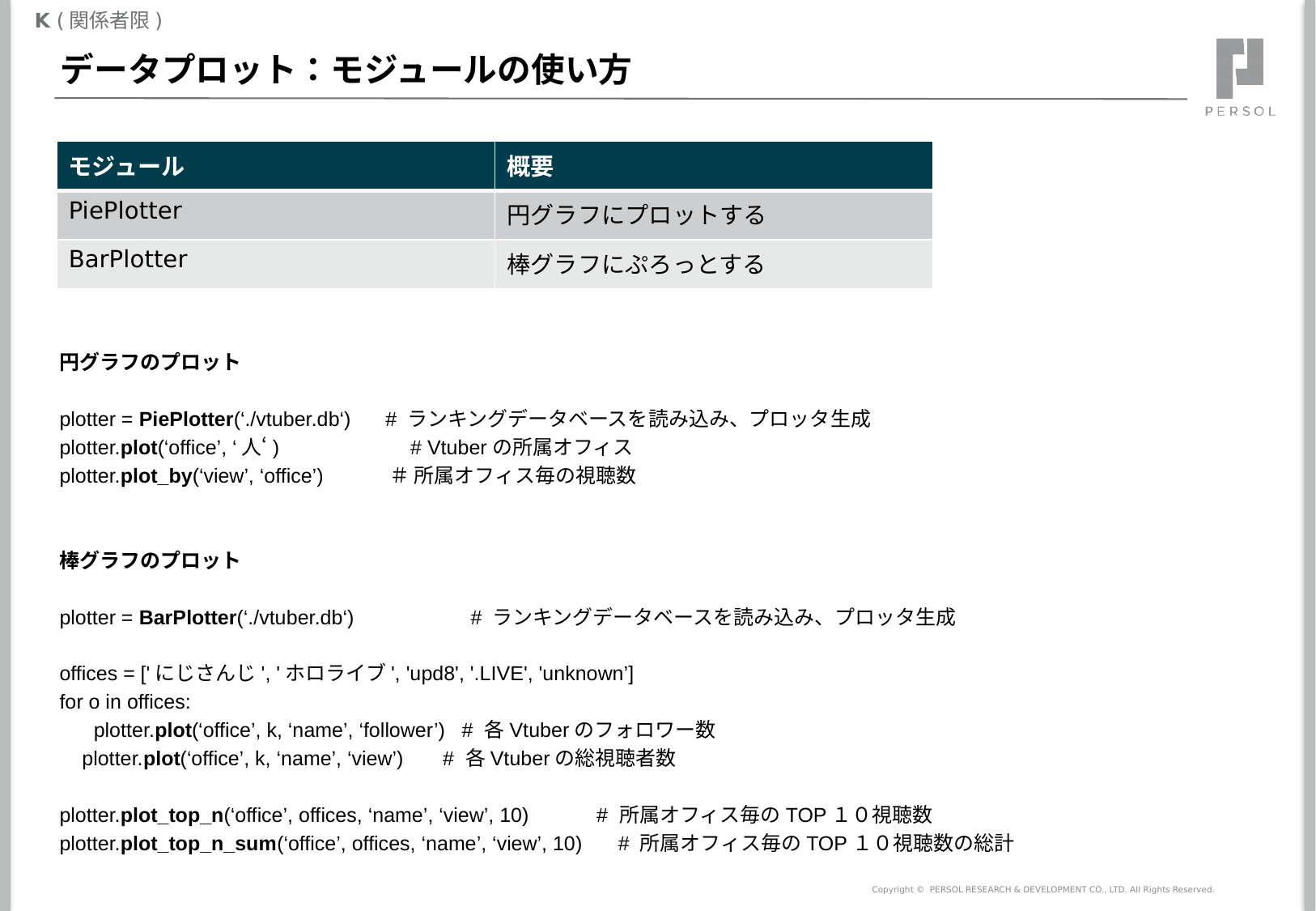

# データプロット：モジュールの使い方
| モジュール | 概要 |
| --- | --- |
| PiePlotter | 円グラフにプロットする |
| BarPlotter | 棒グラフにぷろっとする |

円グラフのプロット

plotter = PiePlotter(‘./vtuber.db‘)　 # ランキングデータベースを読み込み、プロッタ生成
plotter.plot(‘office’, ‘人‘)　　　　　　# Vtuberの所属オフィス
plotter.plot_by(‘view’, ‘office’)　　　＃ 所属オフィス毎の視聴数

棒グラフのプロット

plotter = BarPlotter(‘./vtuber.db‘) 　　　　　# ランキングデータベースを読み込み、プロッタ生成

offices = ['にじさんじ', 'ホロライブ', 'upd8', '.LIVE', 'unknown’]
for o in offices:
 　plotter.plot(‘office’, k, ‘name’, ‘follower’)   # 各Vtuberのフォロワー数
    plotter.plot(‘office’, k, ‘name’, ‘view’)       # 各Vtuberの総視聴者数

plotter.plot_top_n(‘office’, offices, ‘name’, ‘view’, 10)            # 所属オフィス毎のTOP１０視聴数
plotter.plot_top_n_sum(‘office’, offices, ‘name’, ‘view’, 10) 　# 所属オフィス毎のTOP１０視聴数の総計